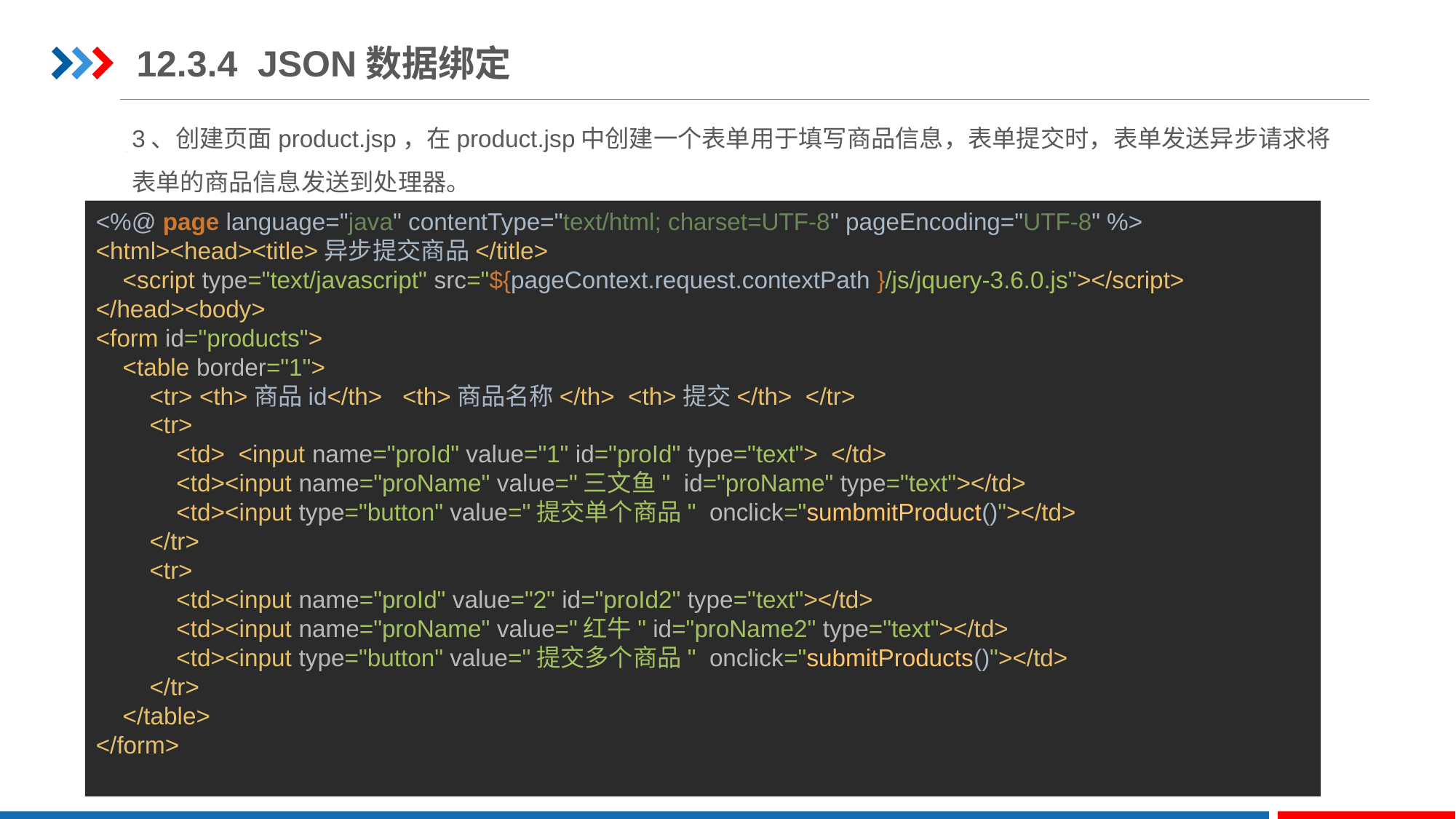

12.3.4  JSON数据绑定
3、创建页面product.jsp，在product.jsp中创建一个表单用于填写商品信息，表单提交时，表单发送异步请求将表单的商品信息发送到处理器。
STEP  03
<%@ page language="java" contentType="text/html; charset=UTF-8" pageEncoding="UTF-8" %>
<html><head><title>异步提交商品</title>
    <script type="text/javascript" src="${pageContext.request.contextPath }/js/jquery-3.6.0.js"></script>
</head><body>
<form id="products">
    <table border="1">
        <tr> <th>商品id</th>   <th>商品名称</th>  <th>提交</th>  </tr>
        <tr>
            <td>  <input name="proId" value="1" id="proId" type="text">  </td>
            <td><input name="proName" value="三文鱼"  id="proName" type="text"></td>
            <td><input type="button" value="提交单个商品"  onclick="sumbmitProduct()"></td>
        </tr>
        <tr>
            <td><input name="proId" value="2" id="proId2" type="text"></td>
            <td><input name="proName" value="红牛" id="proName2" type="text"></td>
            <td><input type="button" value="提交多个商品"  onclick="submitProducts()"></td>
        </tr>
    </table>
</form>